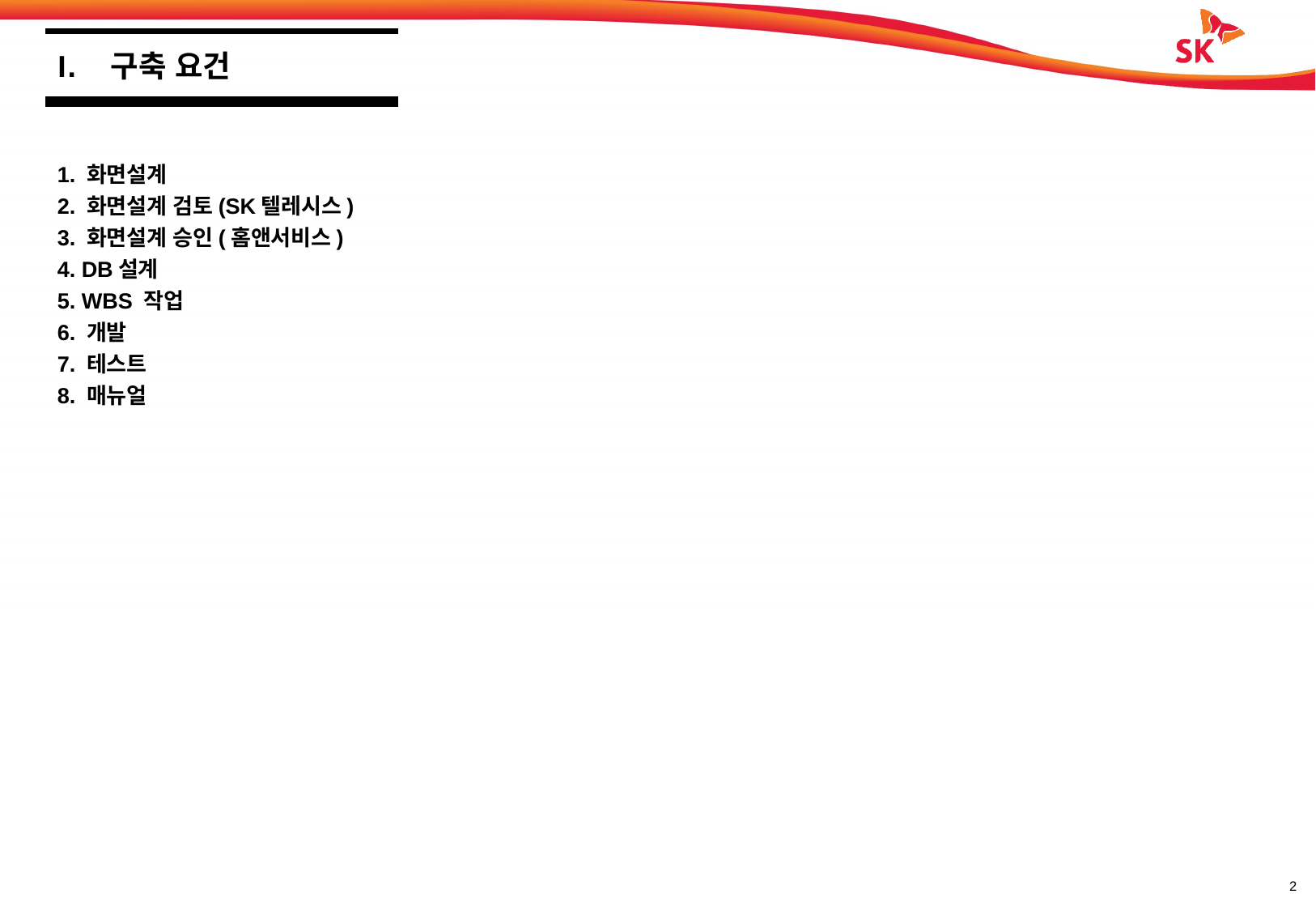

구축 요건
1. 화면설계
2. 화면설계 검토(SK텔레시스)
3. 화면설계 승인(홈앤서비스)
4. DB설계
5. WBS 작업
6. 개발
7. 테스트
8. 매뉴얼